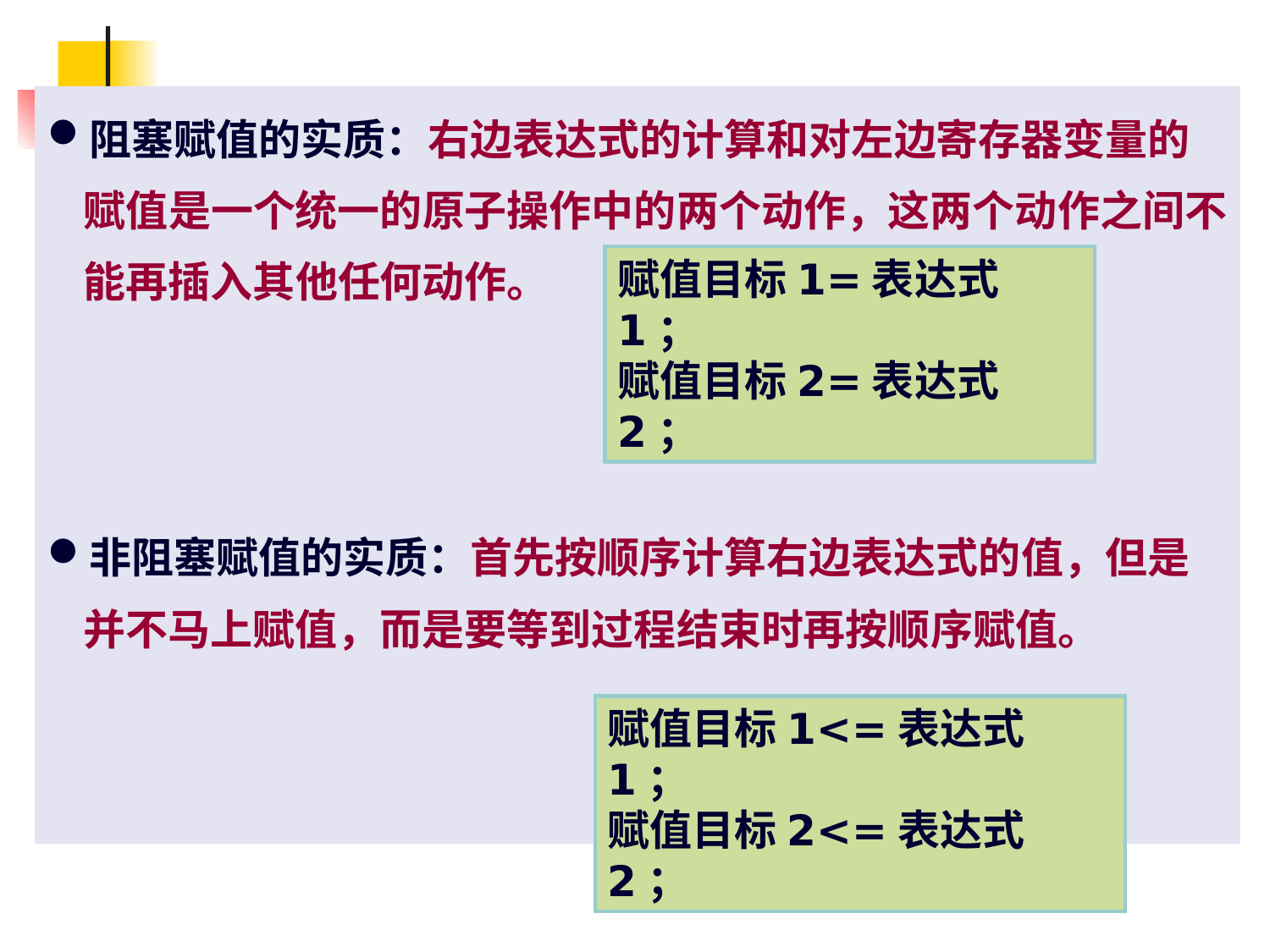

阻塞赋值的实质：右边表达式的计算和对左边寄存器变量的赋值是一个统一的原子操作中的两个动作，这两个动作之间不能再插入其他任何动作。

非阻塞赋值的实质：首先按顺序计算右边表达式的值，但是并不马上赋值，而是要等到过程结束时再按顺序赋值。

赋值目标1=表达式1；
赋值目标2=表达式2；
赋值目标1<=表达式1；
赋值目标2<=表达式2；